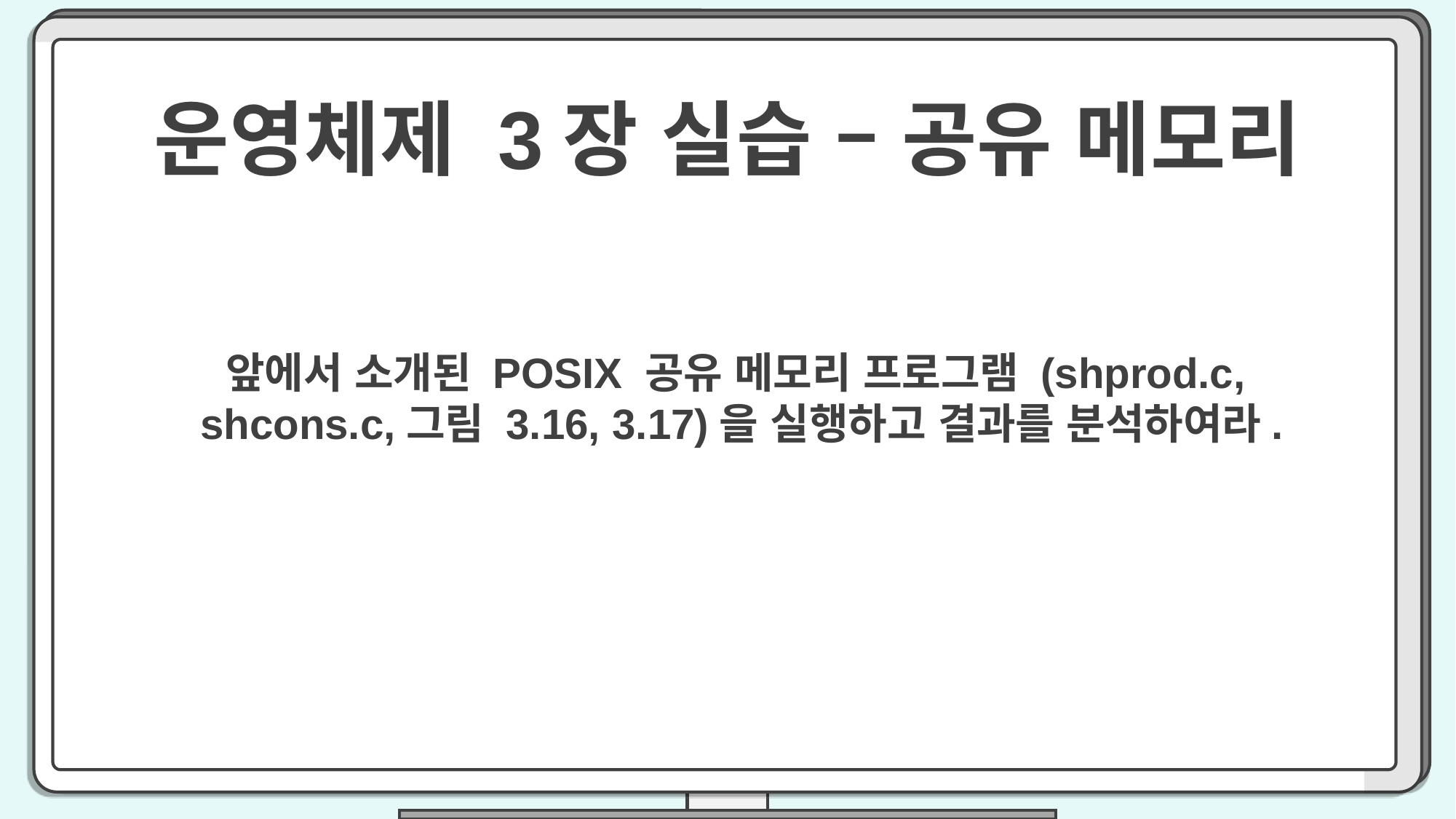

운영체제 3장 실습 – 공유 메모리
앞에서 소개된 POSIX 공유 메모리 프로그램 (shprod.c, shcons.c,그림 3.16, 3.17)을 실행하고 결과를 분석하여라.